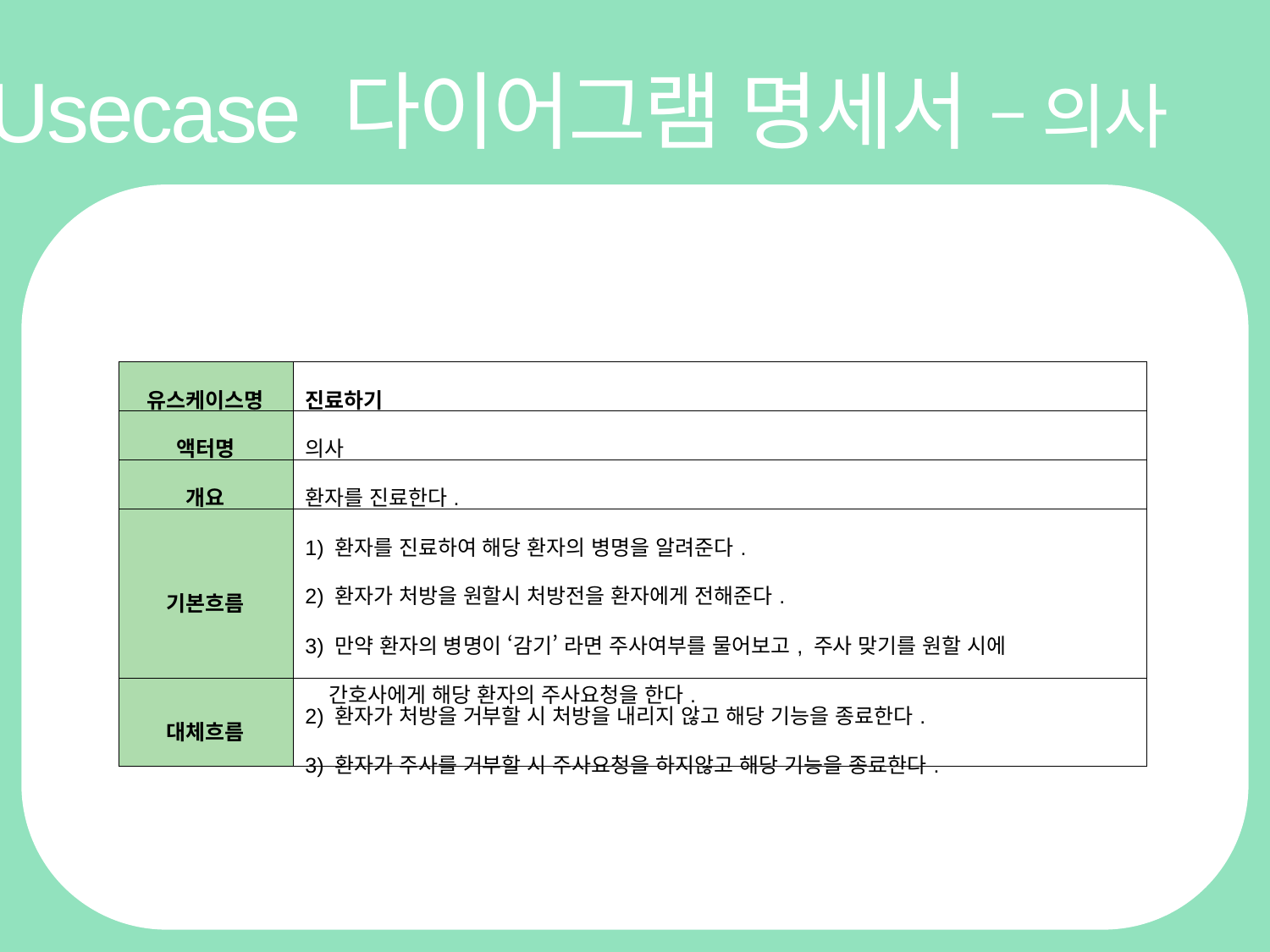

Usecase 다이어그램 명세서 – 의사
| 유스케이스명 | 진료하기 |
| --- | --- |
| 액터명 | 의사 |
| 개요 | 환자를 진료한다. |
| 기본흐름 | 1) 환자를 진료하여 해당 환자의 병명을 알려준다. 2) 환자가 처방을 원할시 처방전을 환자에게 전해준다. 3) 만약 환자의 병명이 ‘감기’ 라면 주사여부를 물어보고, 주사 맞기를 원할 시에 간호사에게 해당 환자의 주사요청을 한다. |
| 대체흐름 | 2) 환자가 처방을 거부할 시 처방을 내리지 않고 해당 기능을 종료한다. 3) 환자가 주사를 거부할 시 주사요청을 하지않고 해당 기능을 종료한다. |